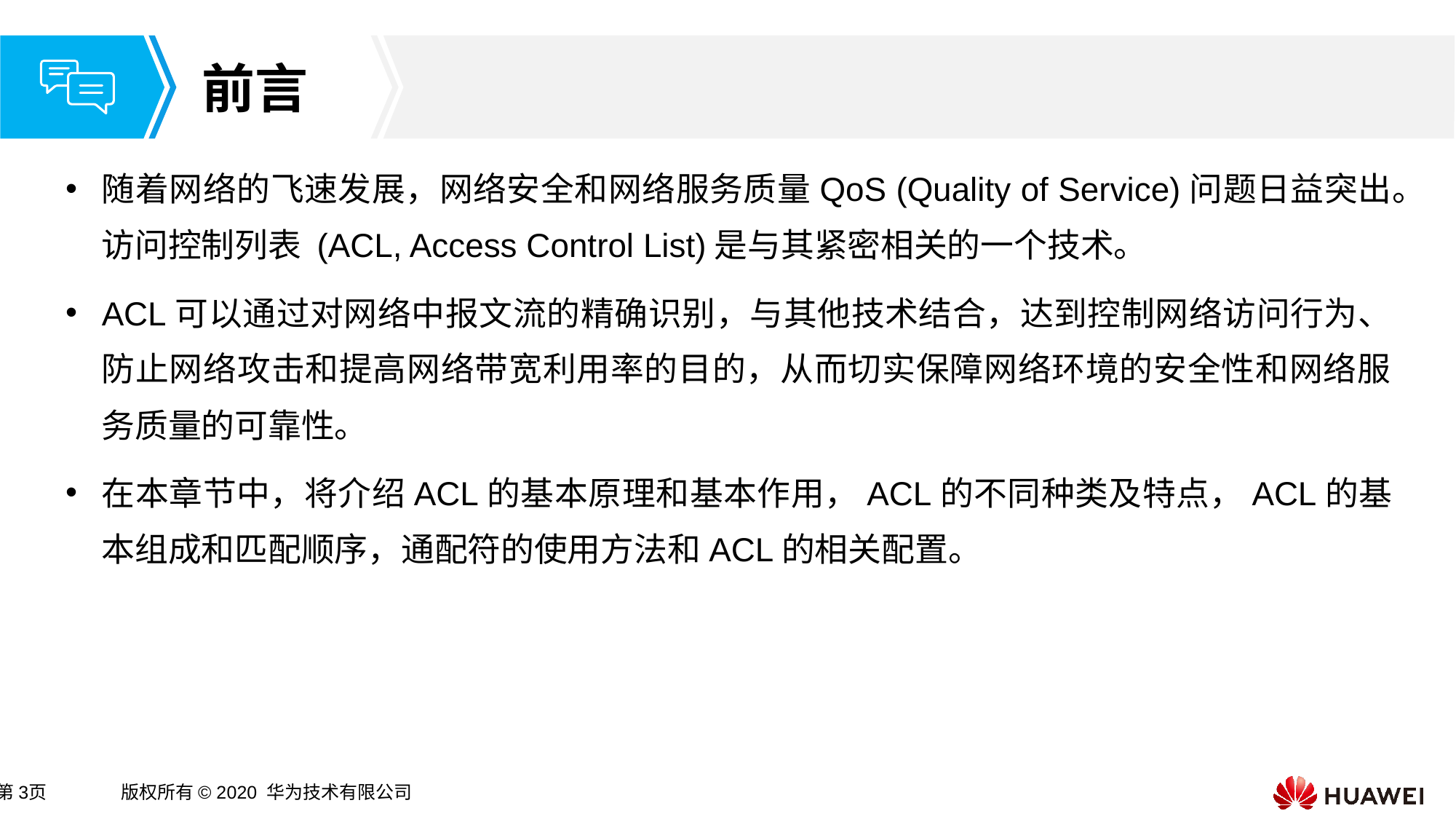

随着网络的飞速发展，网络安全和网络服务质量QoS (Quality of Service)问题日益突出。访问控制列表 (ACL, Access Control List)是与其紧密相关的一个技术。
ACL可以通过对网络中报文流的精确识别，与其他技术结合，达到控制网络访问行为、防止网络攻击和提高网络带宽利用率的目的，从而切实保障网络环境的安全性和网络服务质量的可靠性。
在本章节中，将介绍ACL的基本原理和基本作用，ACL的不同种类及特点，ACL的基本组成和匹配顺序，通配符的使用方法和ACL的相关配置。